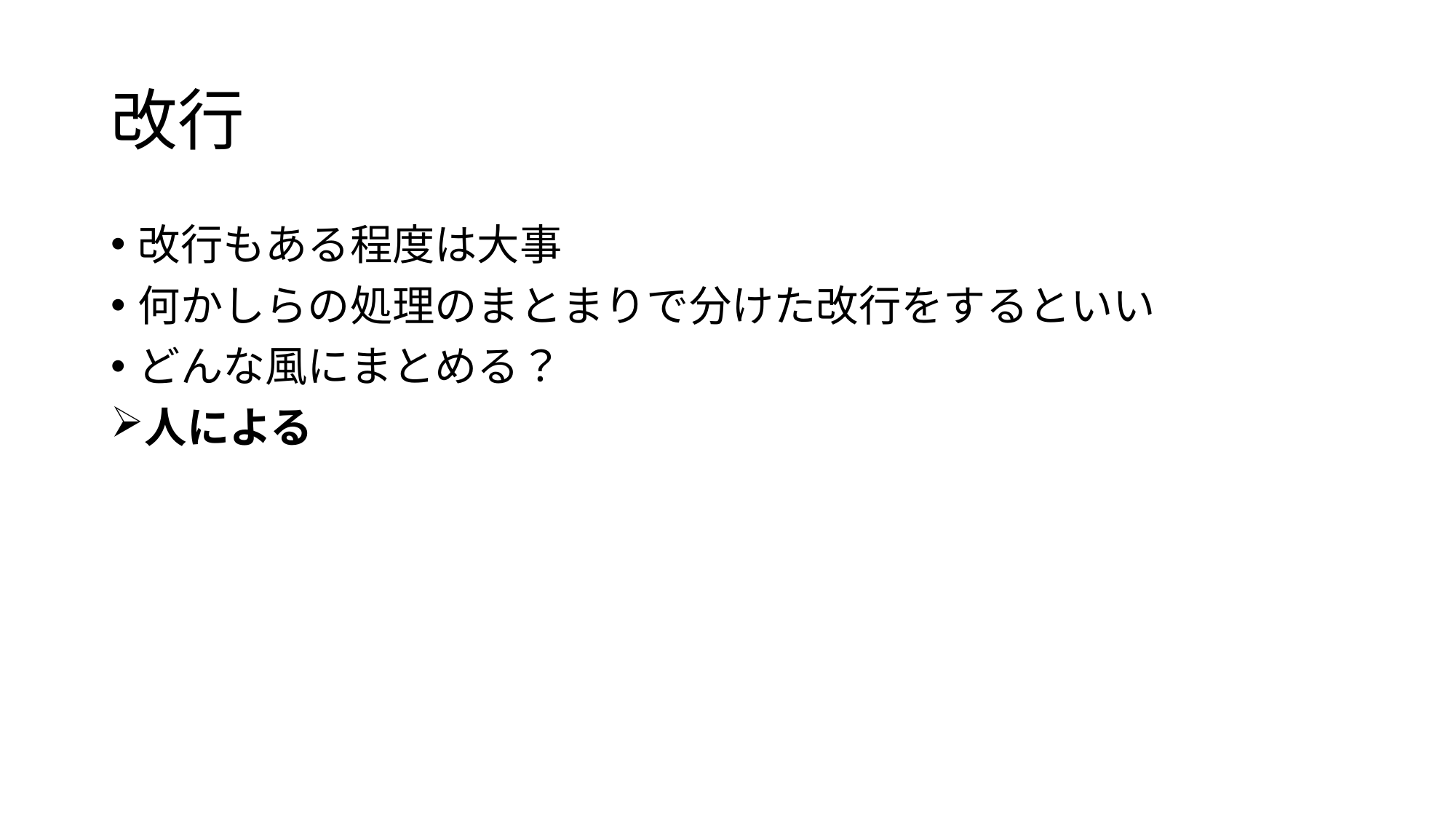

# 改行
改行もある程度は大事
何かしらの処理のまとまりで分けた改行をするといい
どんな風にまとめる？
人による